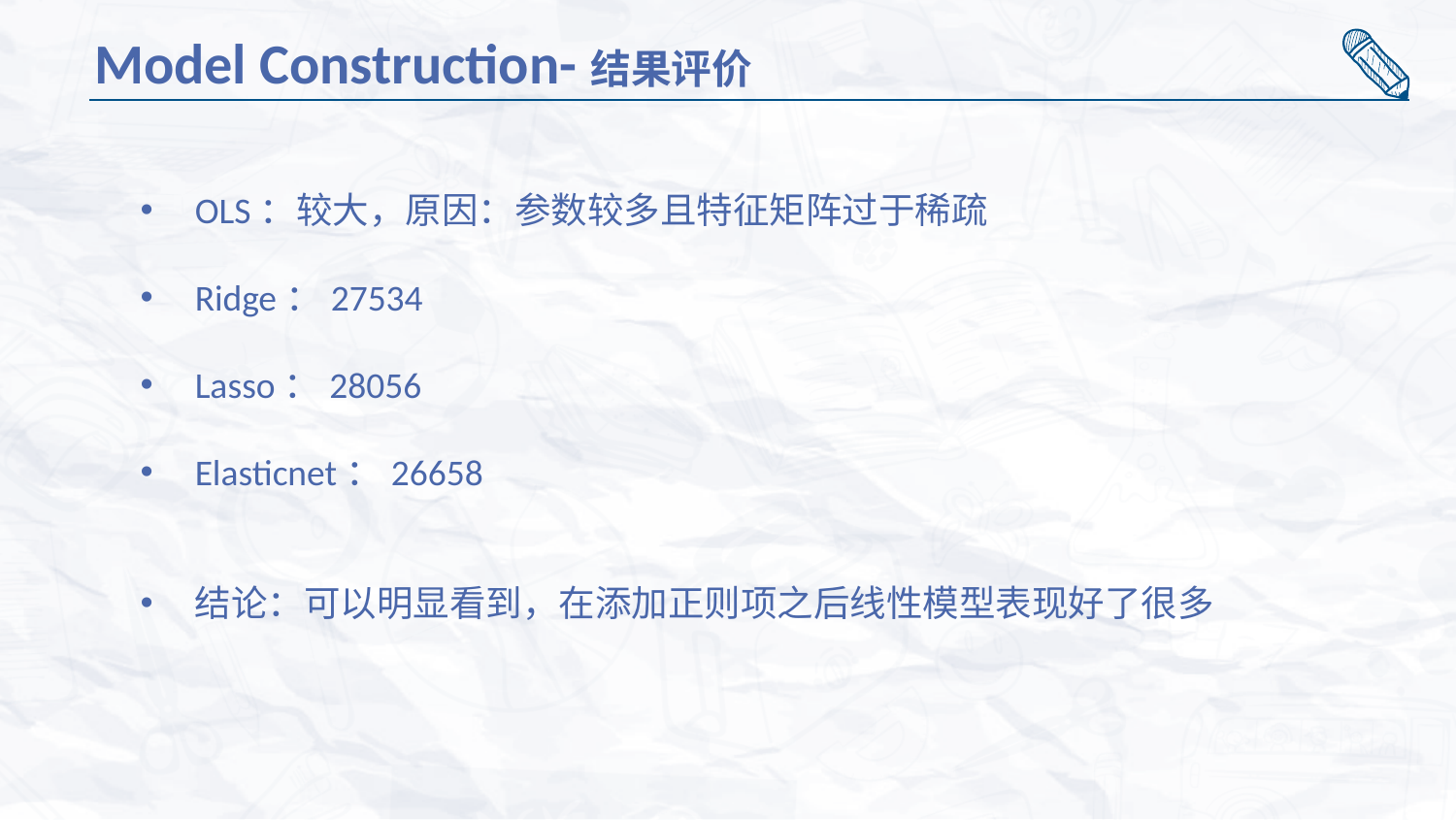

Model Construction-结果评价
OLS：较大，原因：参数较多且特征矩阵过于稀疏

Ridge：27534

Lasso：28056

Elasticnet：26658

结论：可以明显看到，在添加正则项之后线性模型表现好了很多